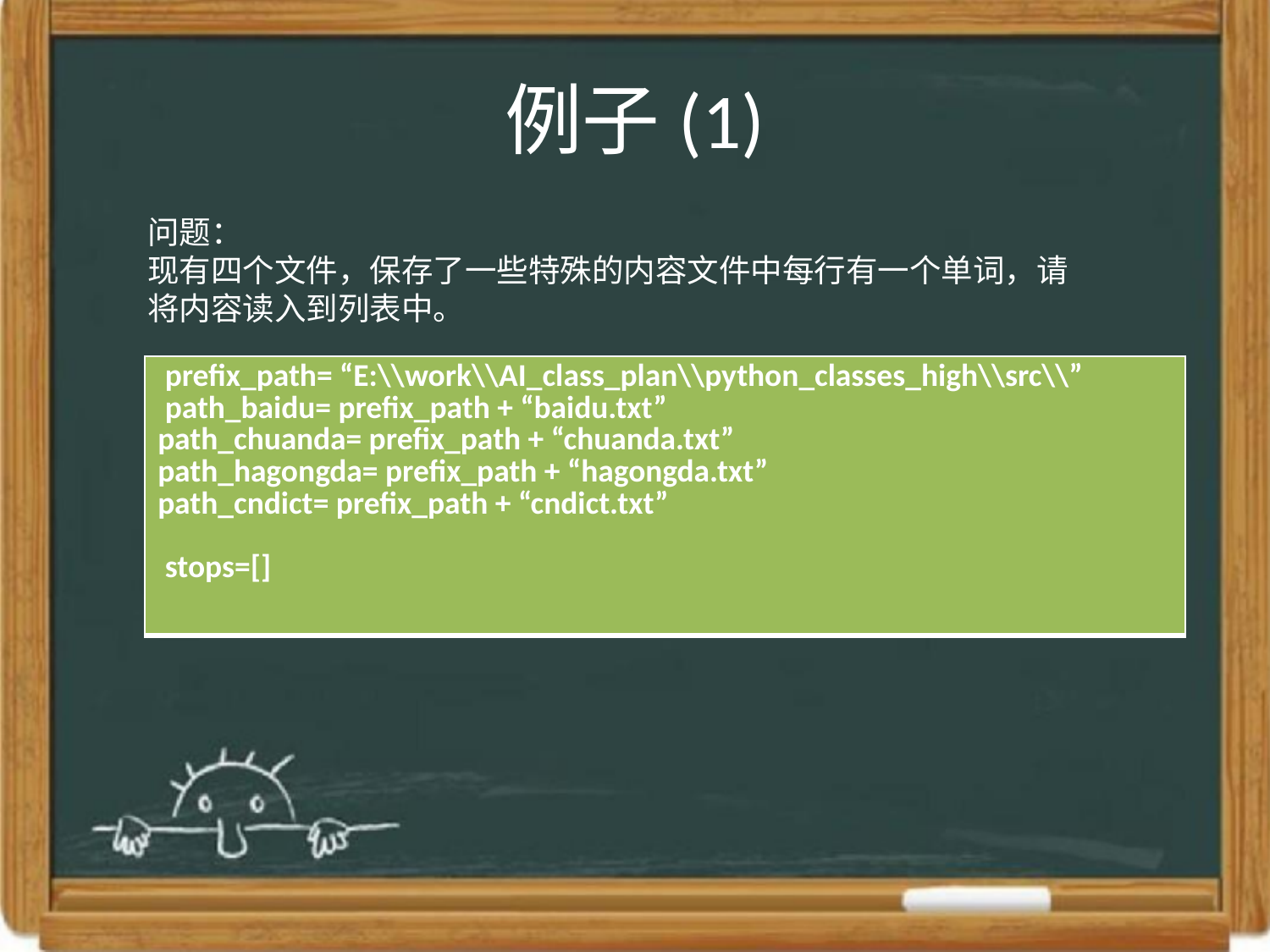

# 例子(1)
问题：
现有四个文件，保存了一些特殊的内容文件中每行有一个单词，请将内容读入到列表中。
| prefix\_path= “E:\\work\\AI\_class\_plan\\python\_classes\_high\\src\\” path\_baidu= prefix\_path + “baidu.txt” path\_chuanda= prefix\_path + “chuanda.txt” path\_hagongda= prefix\_path + “hagongda.txt” path\_cndict= prefix\_path + “cndict.txt” stops=[] |
| --- |